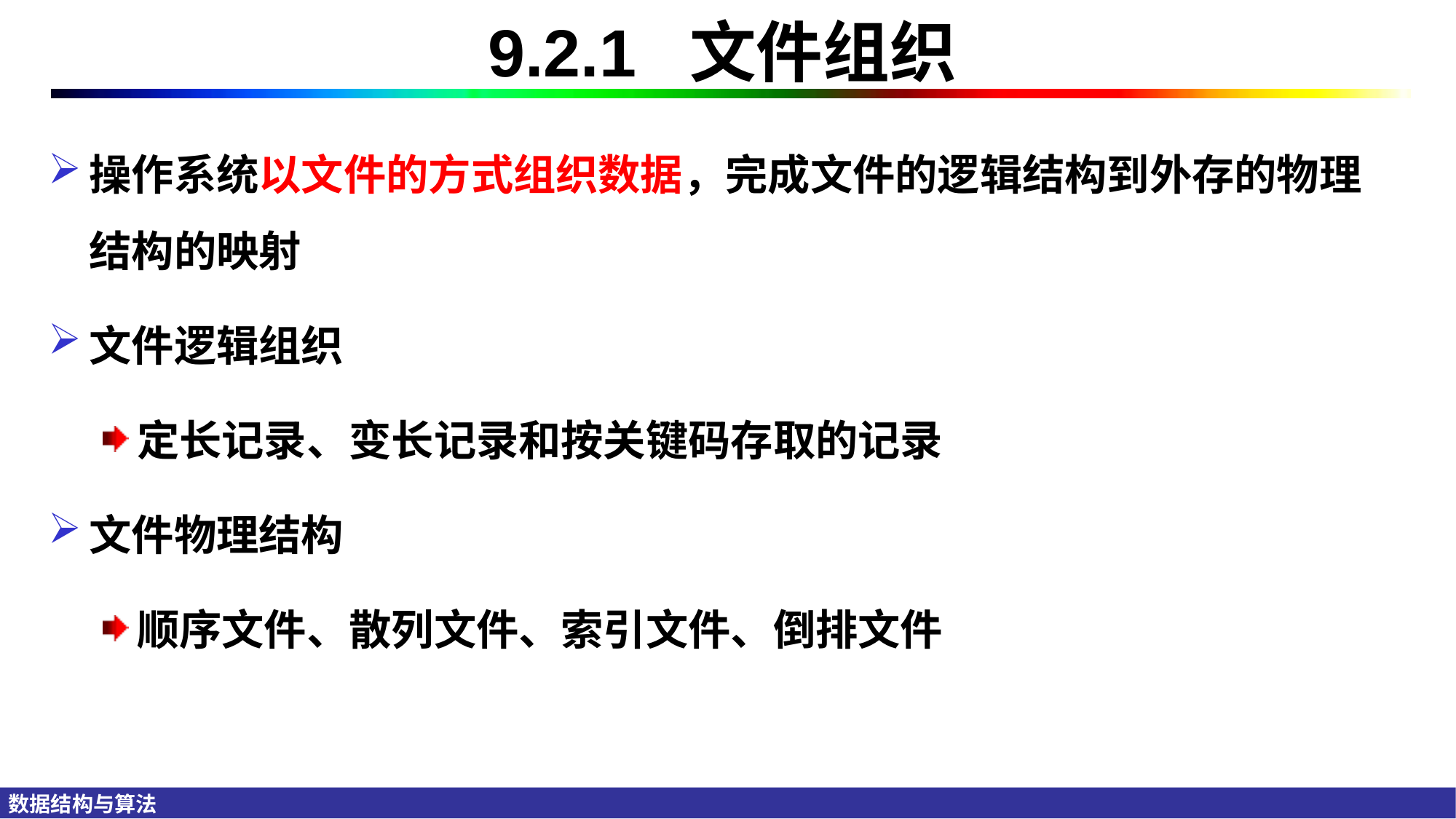

# 9.2.1  文件组织
操作系统以文件的方式组织数据，完成文件的逻辑结构到外存的物理结构的映射
文件逻辑组织
定长记录、变长记录和按关键码存取的记录
文件物理结构
顺序文件、散列文件、索引文件、倒排文件